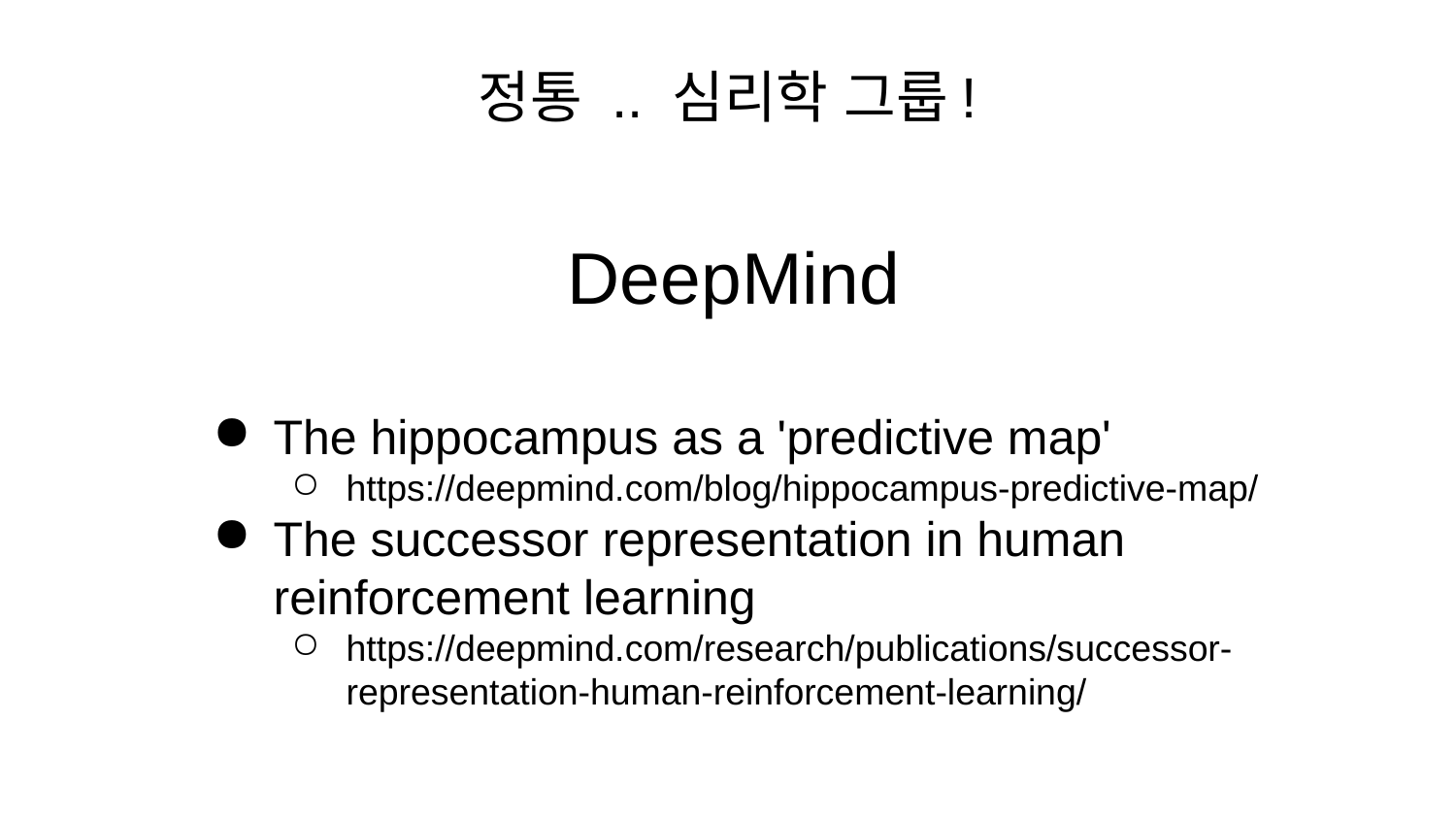

# 정통 .. 심리학 그룹!
DeepMind

The hippocampus as a 'predictive map'
https://deepmind.com/blog/hippocampus-predictive-map/
The successor representation in human reinforcement learning
https://deepmind.com/research/publications/successor-representation-human-reinforcement-learning/